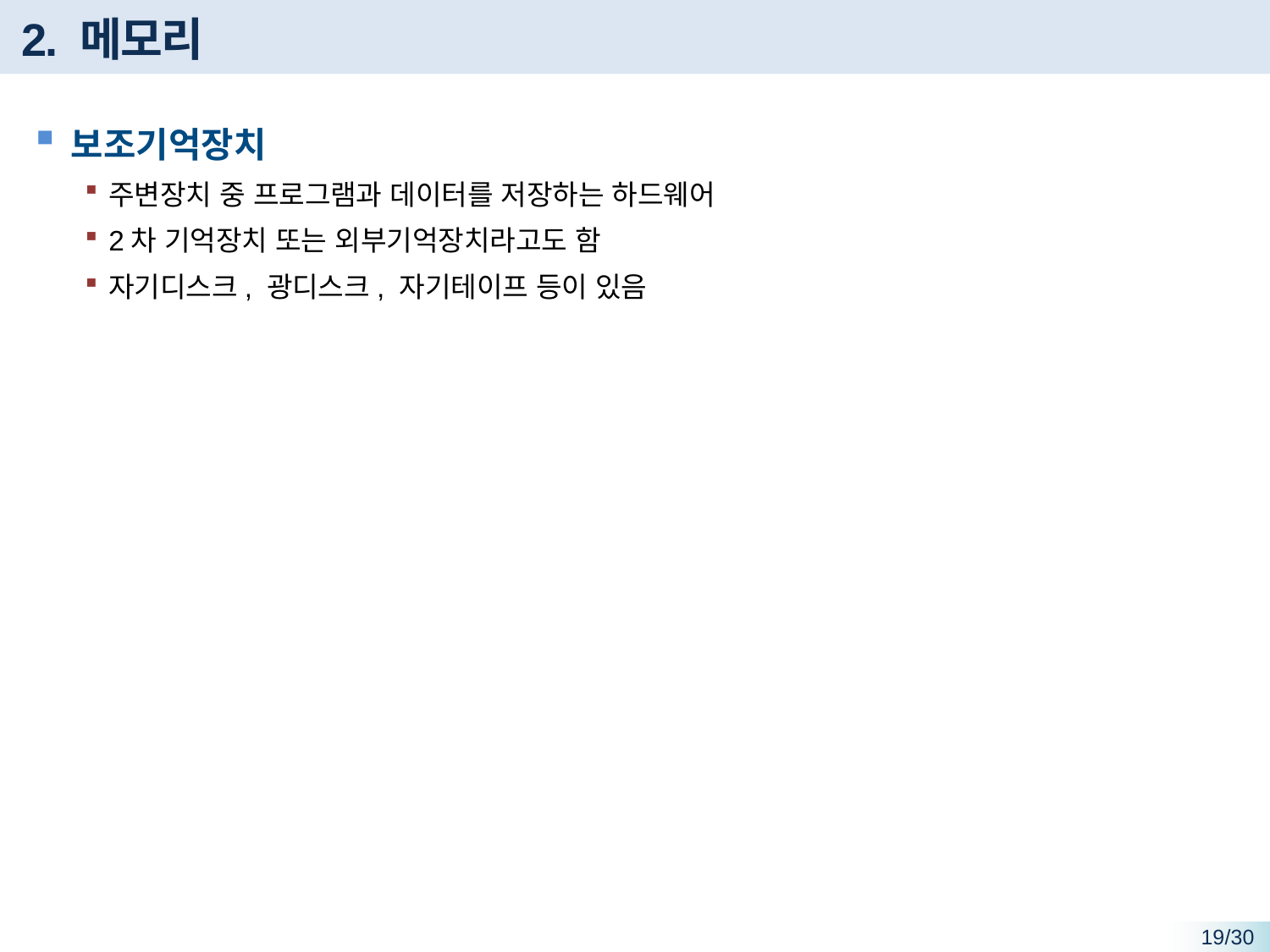

# 2. 메모리
보조기억장치
주변장치 중 프로그램과 데이터를 저장하는 하드웨어
2차 기억장치 또는 외부기억장치라고도 함
자기디스크, 광디스크, 자기테이프 등이 있음